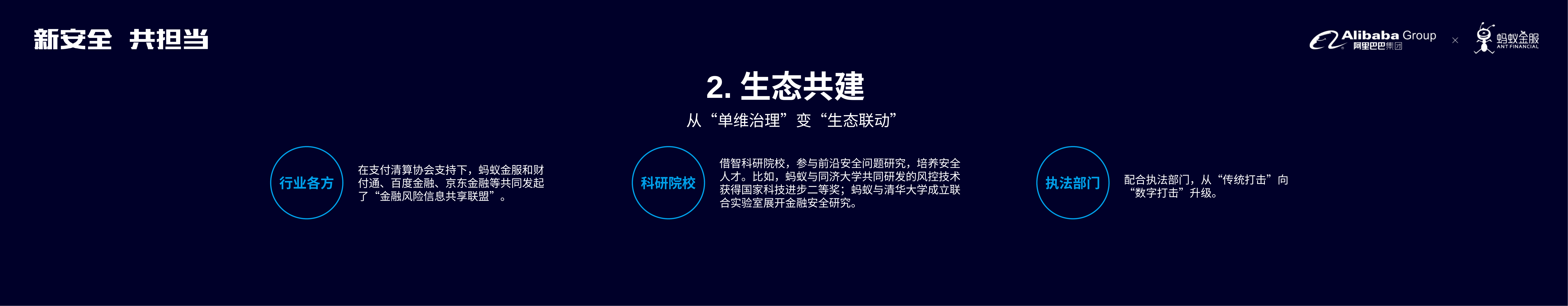

2.生态共建
从“单维治理”变“生态联动”

借智科研院校，参与前沿安全问题研究，培养安全人才。比如，蚂蚁与同济大学共同研发的风控技术获得国家科技进步二等奖；蚂蚁与清华大学成立联合实验室展开金融安全研究。
在支付清算协会支持下，蚂蚁金服和财付通、百度金融、京东金融等共同发起了“金融风险信息共享联盟”。
配合执法部门，从“传统打击”向“数字打击”升级。
行业各方
科研院校
执法部门